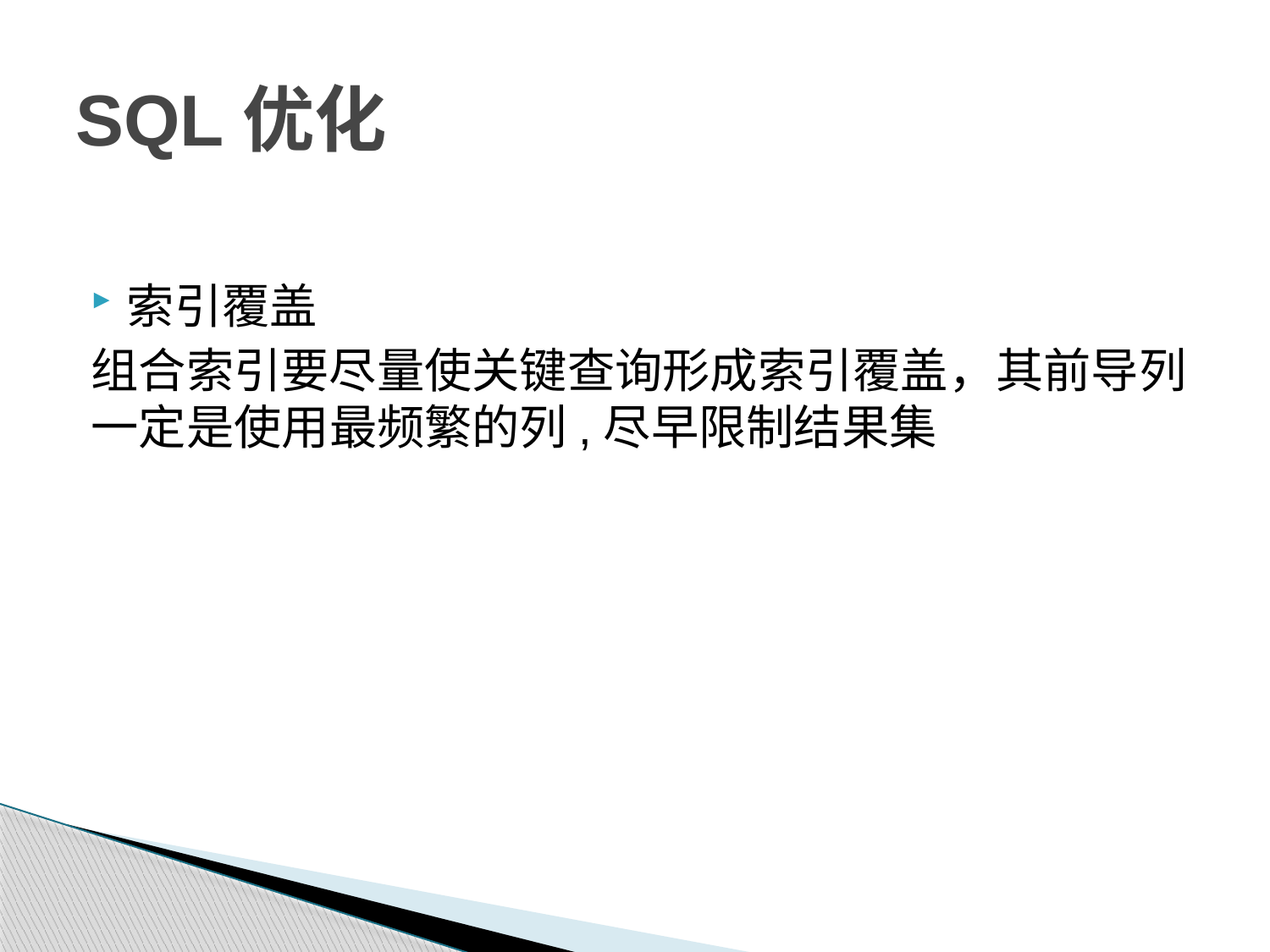

# SQL优化

索引覆盖
组合索引要尽量使关键查询形成索引覆盖，其前导列一定是使用最频繁的列,尽早限制结果集